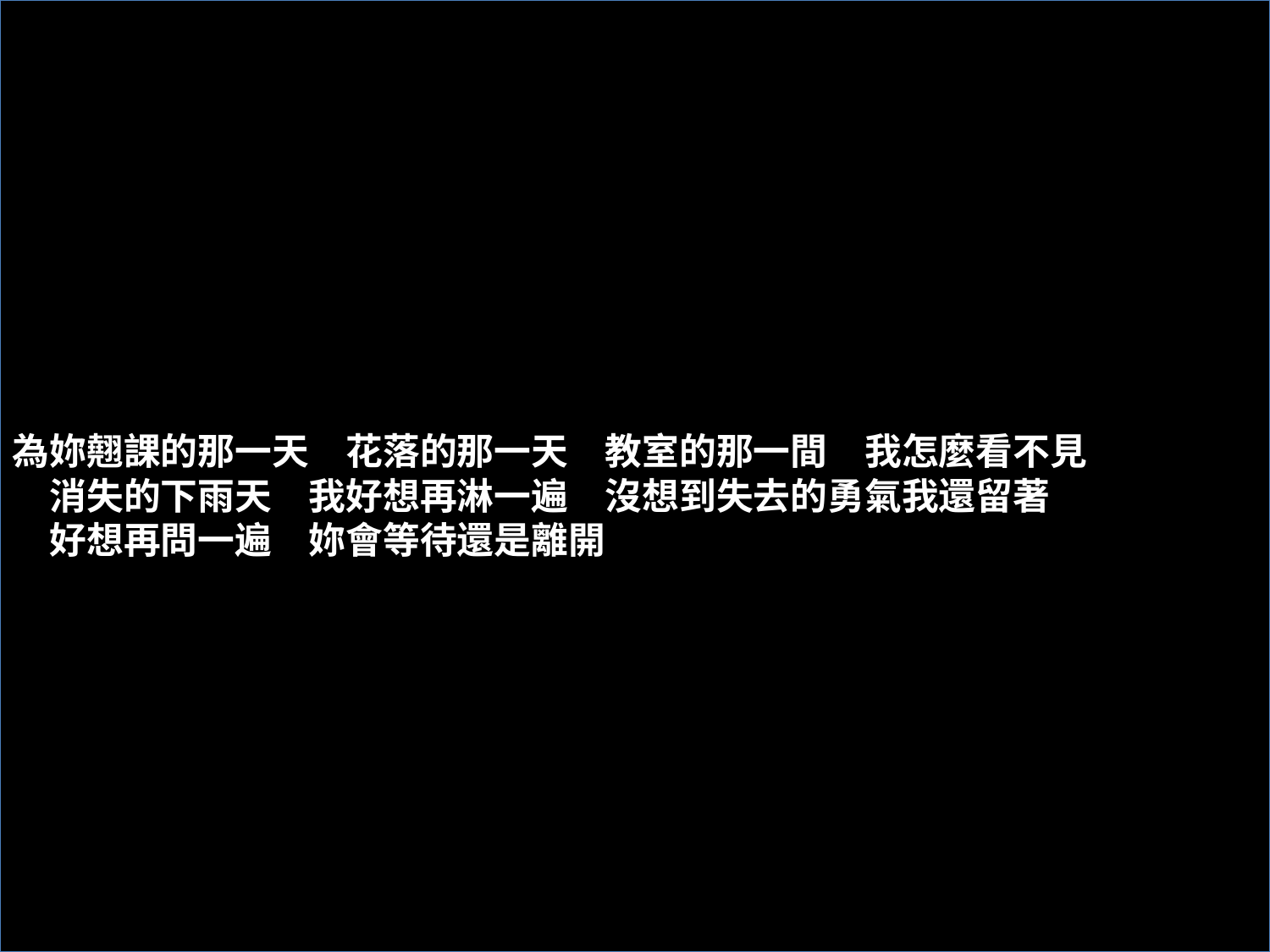

為妳翹課的那一天　花落的那一天　教室的那一間　我怎麼看不見
　消失的下雨天　我好想再淋一遍　沒想到失去的勇氣我還留著
　好想再問一遍　妳會等待還是離開
#